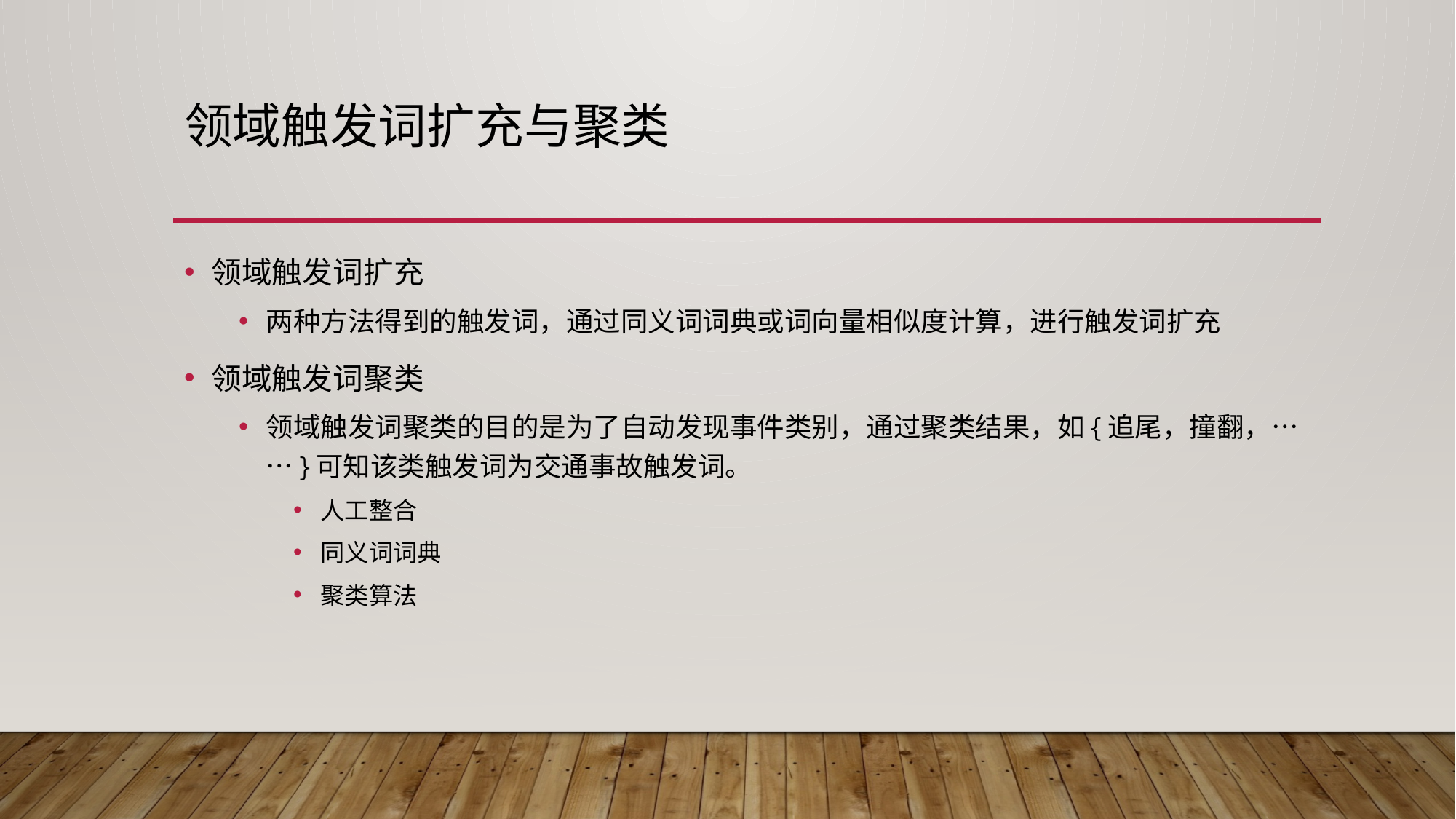

# 领域触发词扩充与聚类
领域触发词扩充
两种方法得到的触发词，通过同义词词典或词向量相似度计算，进行触发词扩充
领域触发词聚类
领域触发词聚类的目的是为了自动发现事件类别，通过聚类结果，如{追尾，撞翻，……}可知该类触发词为交通事故触发词。
人工整合
同义词词典
聚类算法